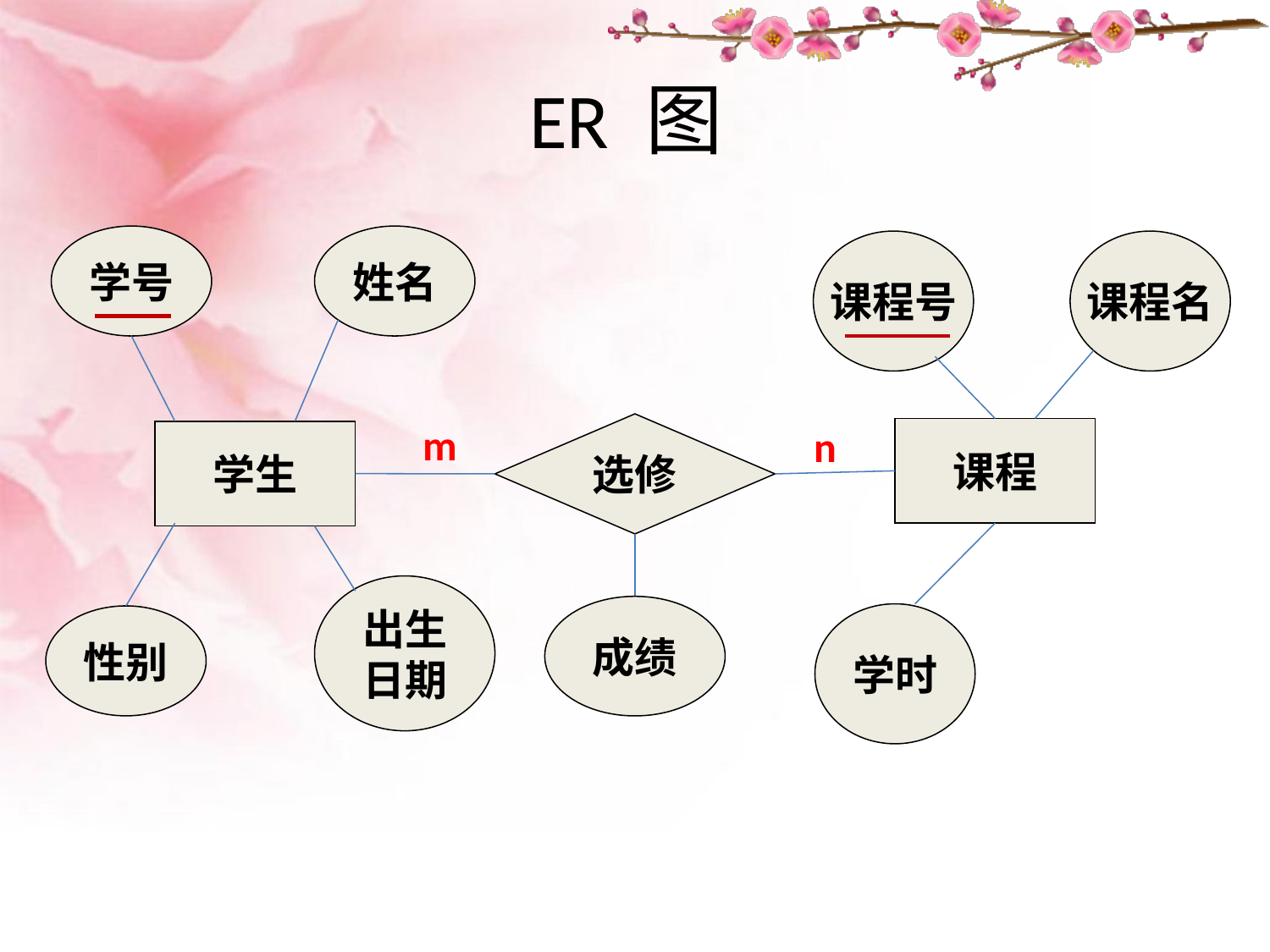

# ER 图
学号
姓名
课程号
课程名
m
n
选修
课程
学生
出生
日期
成绩
学时
性别